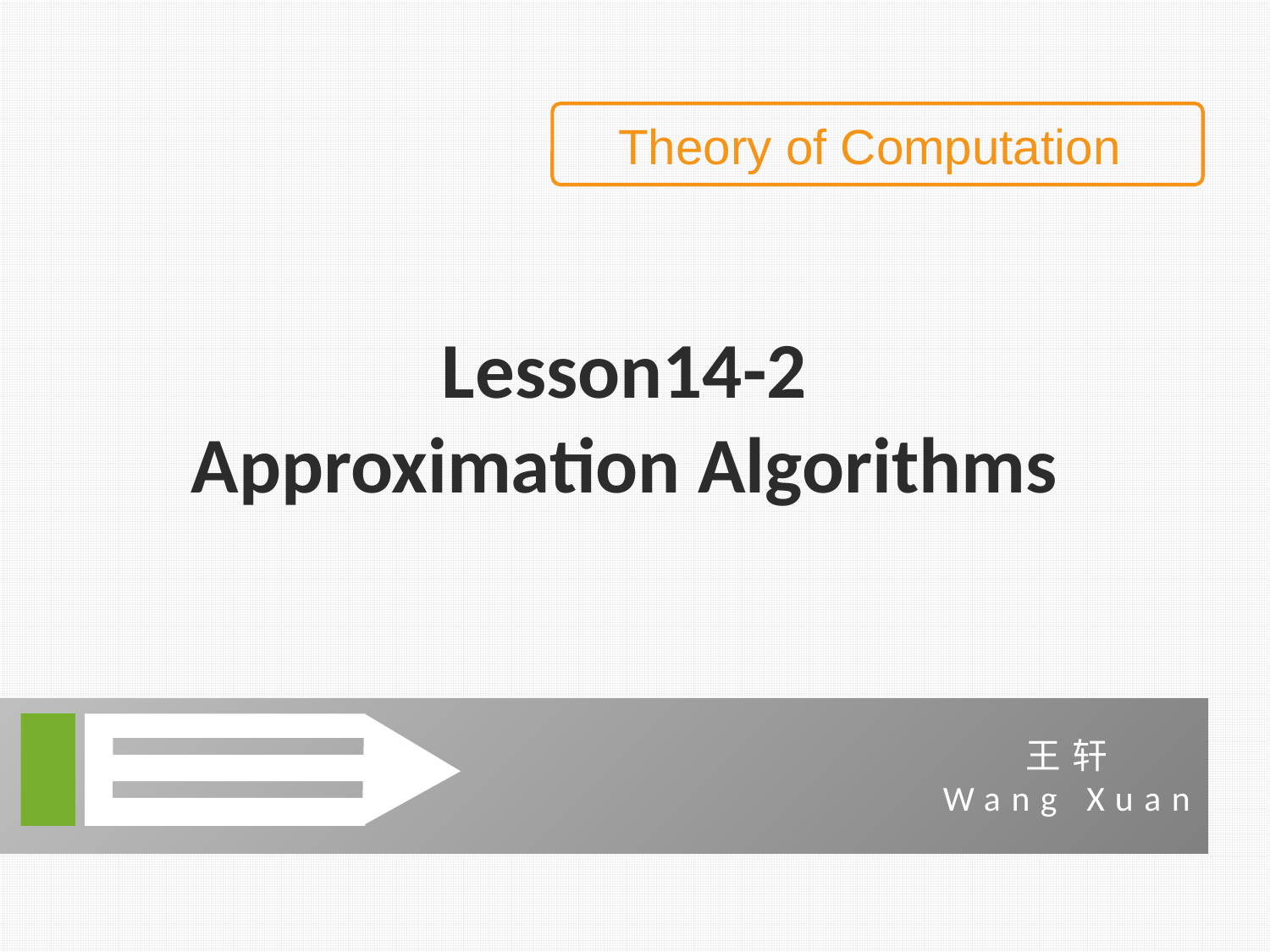

Theory of Computation
Lesson14-2
Approximation Algorithms

王轩
Wang Xuan